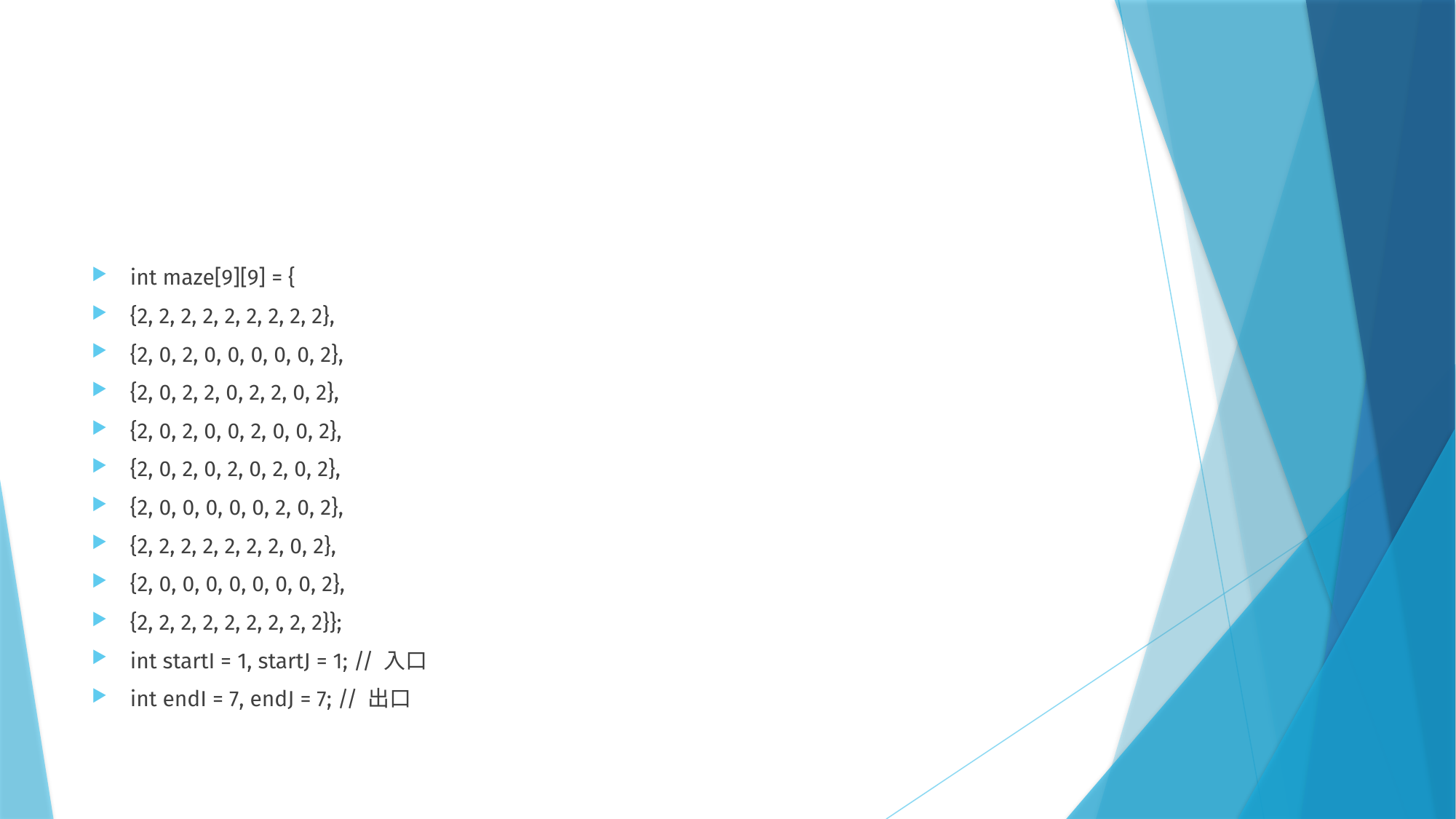

int maze[9][9] = {
{2, 2, 2, 2, 2, 2, 2, 2, 2},
{2, 0, 2, 0, 0, 0, 0, 0, 2},
{2, 0, 2, 2, 0, 2, 2, 0, 2},
{2, 0, 2, 0, 0, 2, 0, 0, 2},
{2, 0, 2, 0, 2, 0, 2, 0, 2},
{2, 0, 0, 0, 0, 0, 2, 0, 2},
{2, 2, 2, 2, 2, 2, 2, 0, 2},
{2, 0, 0, 0, 0, 0, 0, 0, 2},
{2, 2, 2, 2, 2, 2, 2, 2, 2}};
int startI = 1, startJ = 1; // 入口
int endI = 7, endJ = 7; // 出口